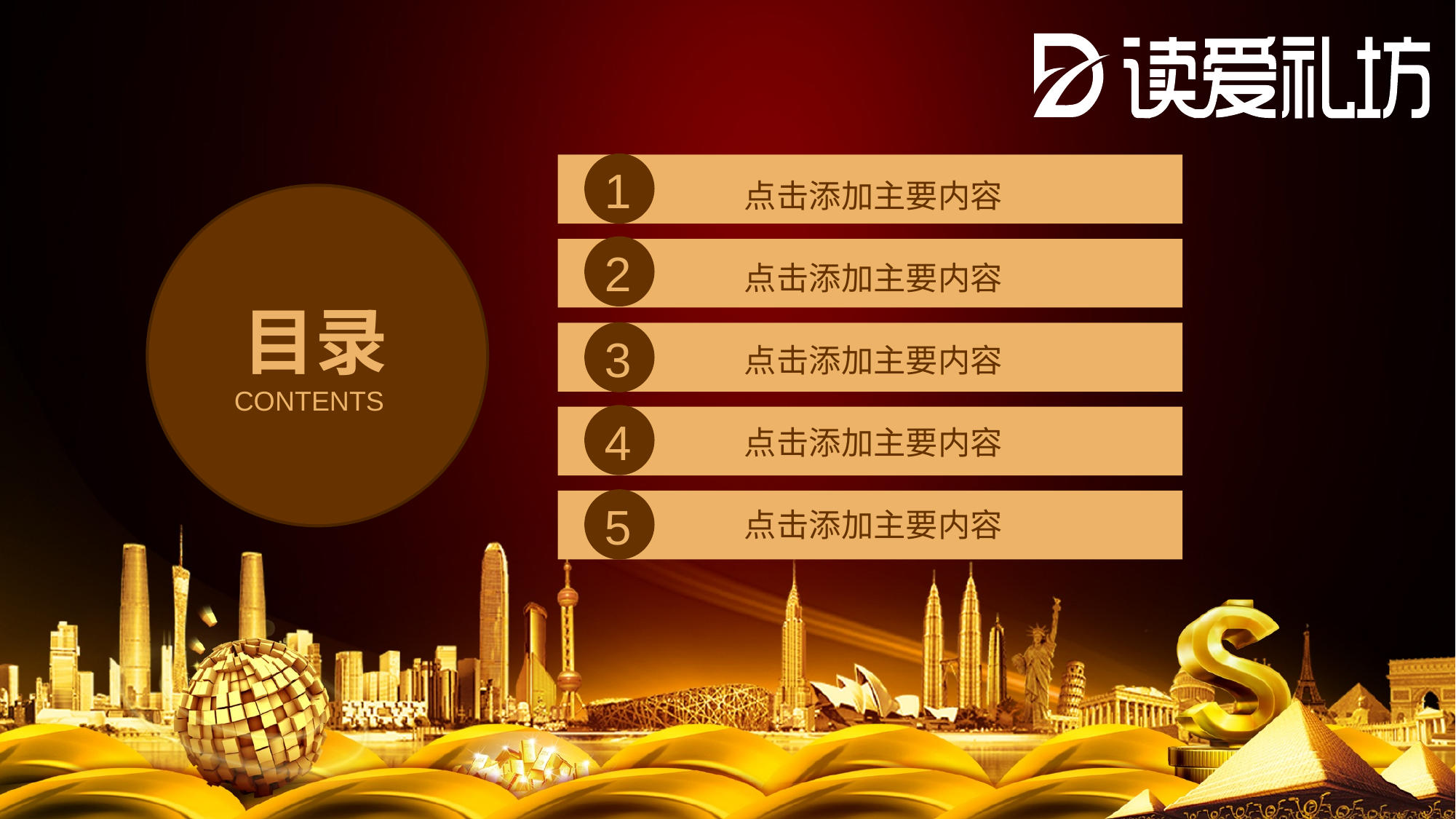

1

点击添加主要内容

2

点击添加主要内容
目录

3

点击添加主要内容
CONTENTS

4

点击添加主要内容

5

点击添加主要内容